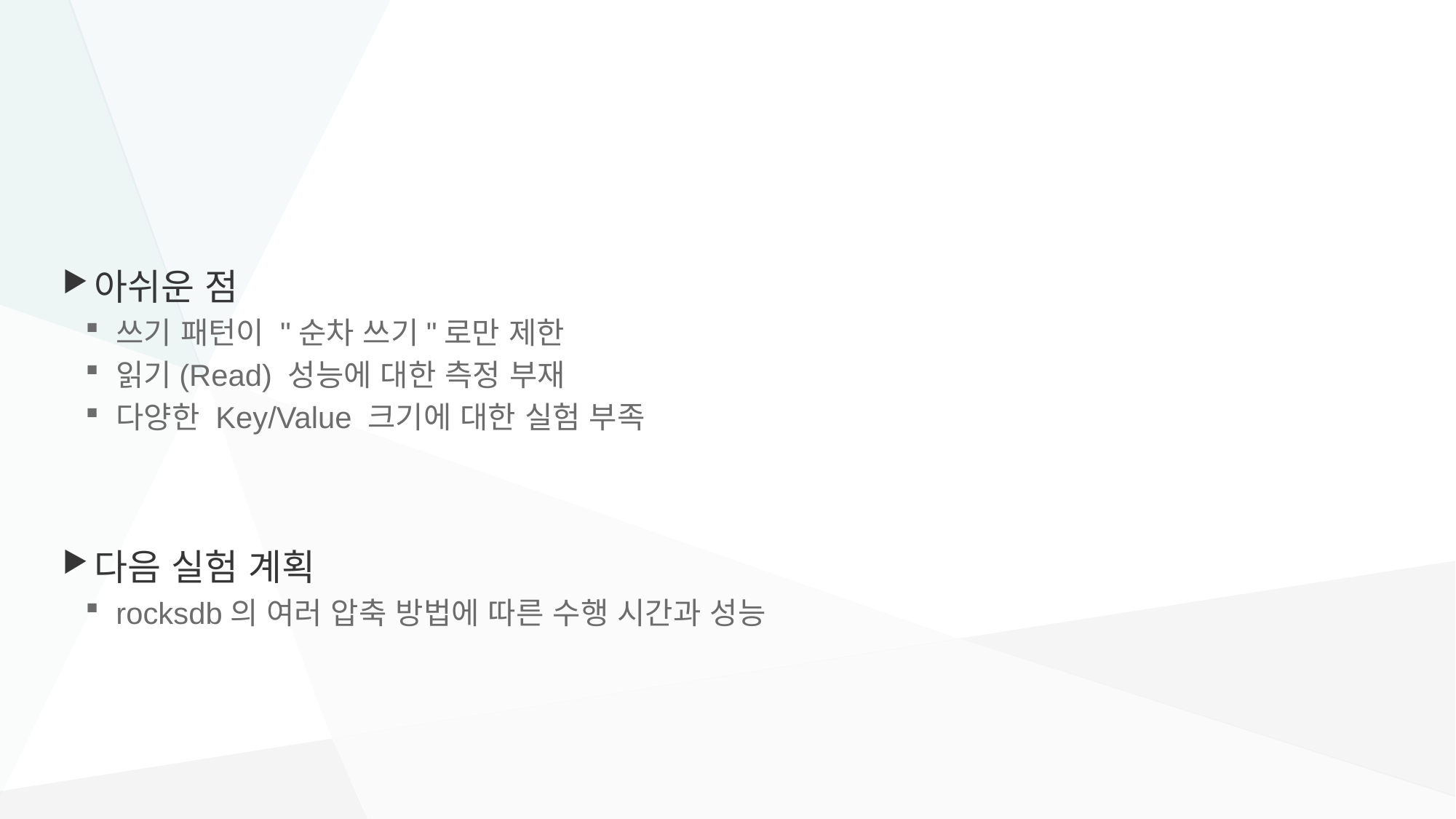

#

아쉬운 점
쓰기 패턴이 "순차 쓰기"로만 제한
읽기(Read) 성능에 대한 측정 부재
다양한 Key/Value 크기에 대한 실험 부족

다음 실험 계획
rocksdb의 여러 압축 방법에 따른 수행 시간과 성능